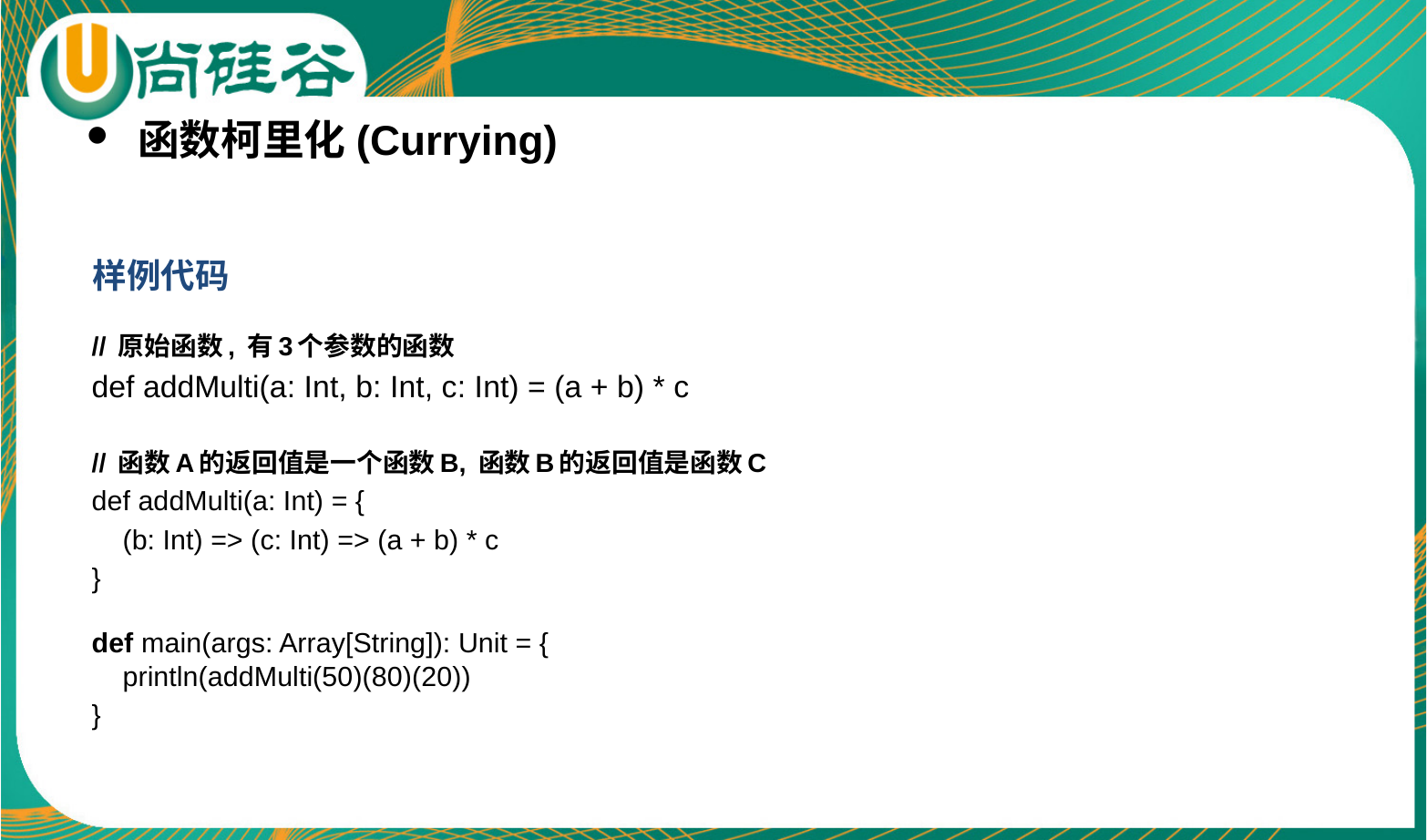

函数柯里化(Currying)
样例代码
// 原始函数, 有3个参数的函数
def addMulti(a: Int, b: Int, c: Int) = (a + b) * c

// 函数A的返回值是一个函数B, 函数B的返回值是函数C
def addMulti(a: Int) = {
    (b: Int) => (c: Int) => (a + b) * c
}
def main(args: Array[String]): Unit = {
    println(addMulti(50)(80)(20))
}